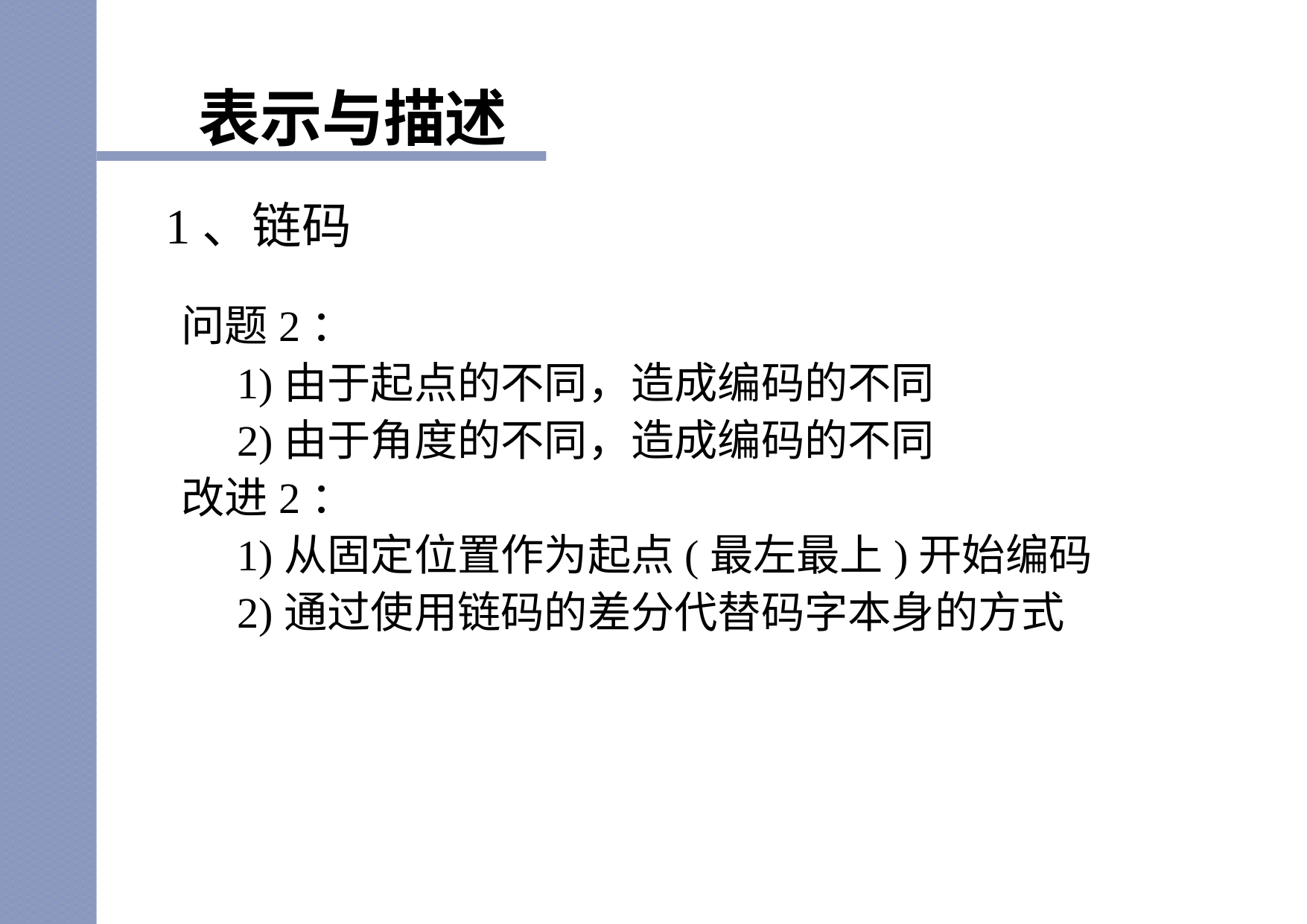

# 表示与描述
1、链码
问题2：
1)由于起点的不同，造成编码的不同
2)由于角度的不同，造成编码的不同
改进2：
1)从固定位置作为起点(最左最上)开始编码
2)通过使用链码的差分代替码字本身的方式